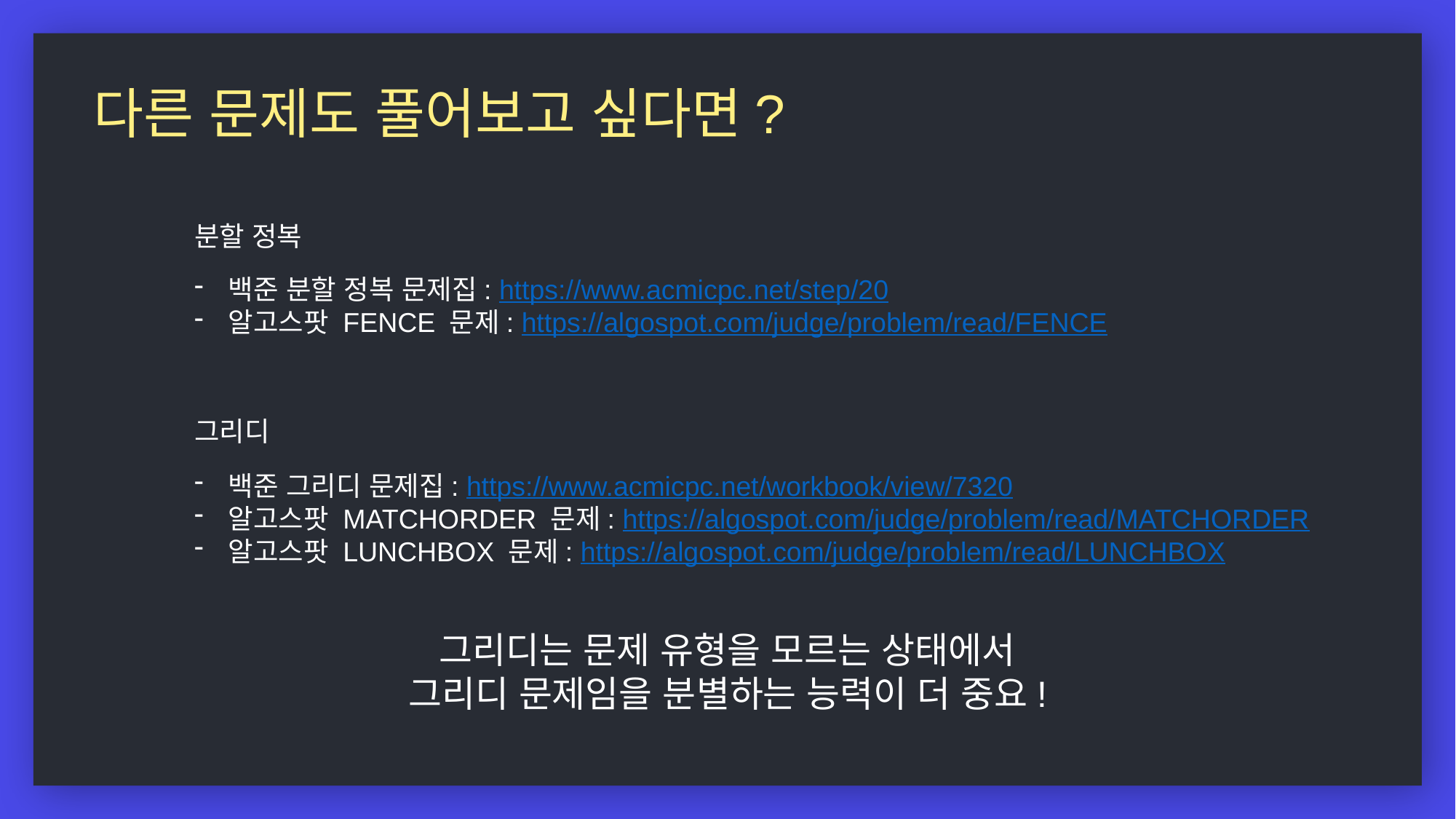

다른 문제도 풀어보고 싶다면?
분할 정복
백준 분할 정복 문제집: https://www.acmicpc.net/step/20
알고스팟 FENCE 문제: https://algospot.com/judge/problem/read/FENCE
그리디
백준 그리디 문제집: https://www.acmicpc.net/workbook/view/7320
알고스팟 MATCHORDER 문제: https://algospot.com/judge/problem/read/MATCHORDER
알고스팟 LUNCHBOX 문제: https://algospot.com/judge/problem/read/LUNCHBOX
그리디는 문제 유형을 모르는 상태에서
그리디 문제임을 분별하는 능력이 더 중요!